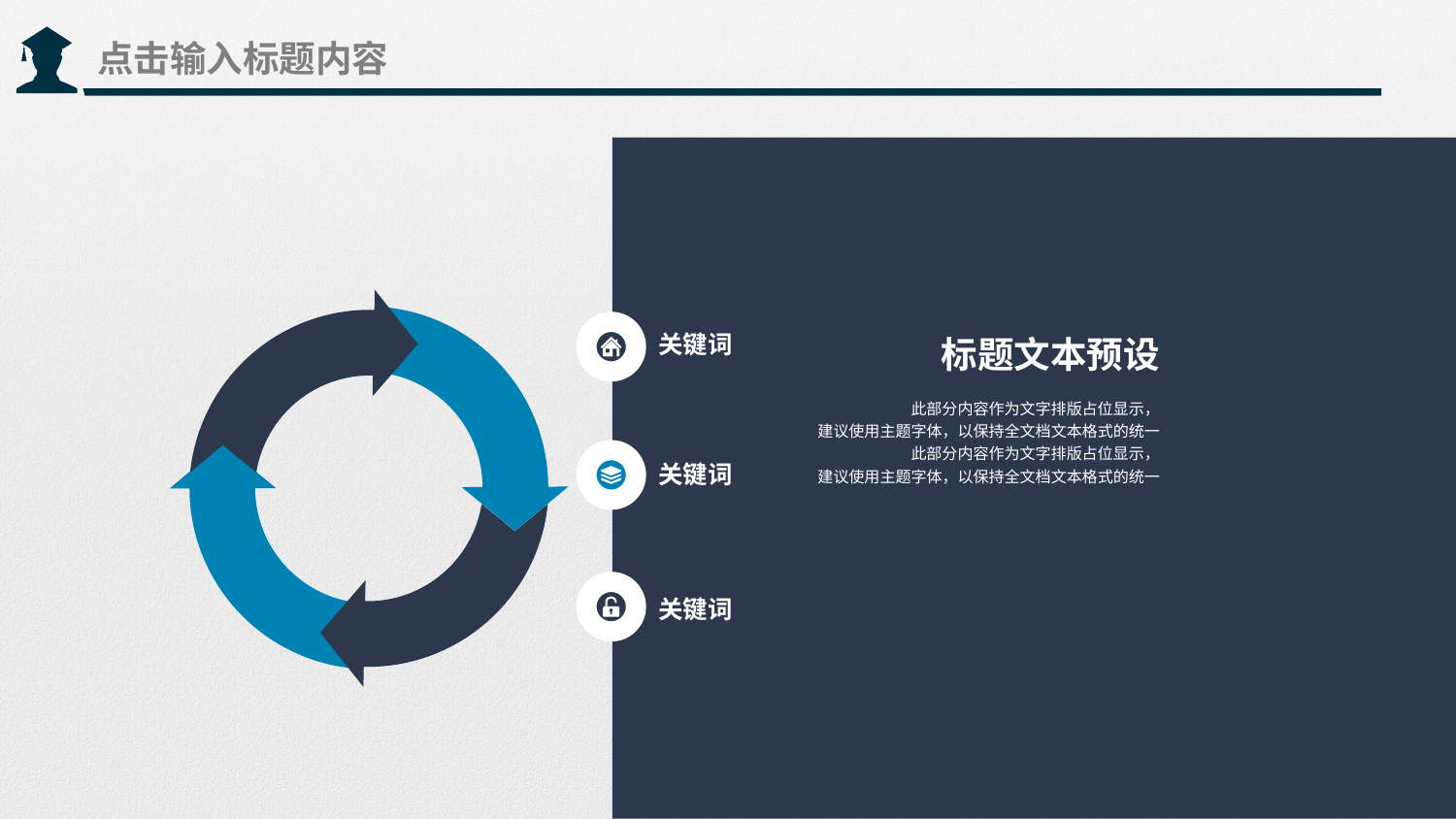

标题文本预设

关键词

此部分内容作为文字排版占位显示，
建议使用主题字体，以保持全文档文本格式的统一
此部分内容作为文字排版占位显示，
建议使用主题字体，以保持全文档文本格式的统一

关键词

关键词